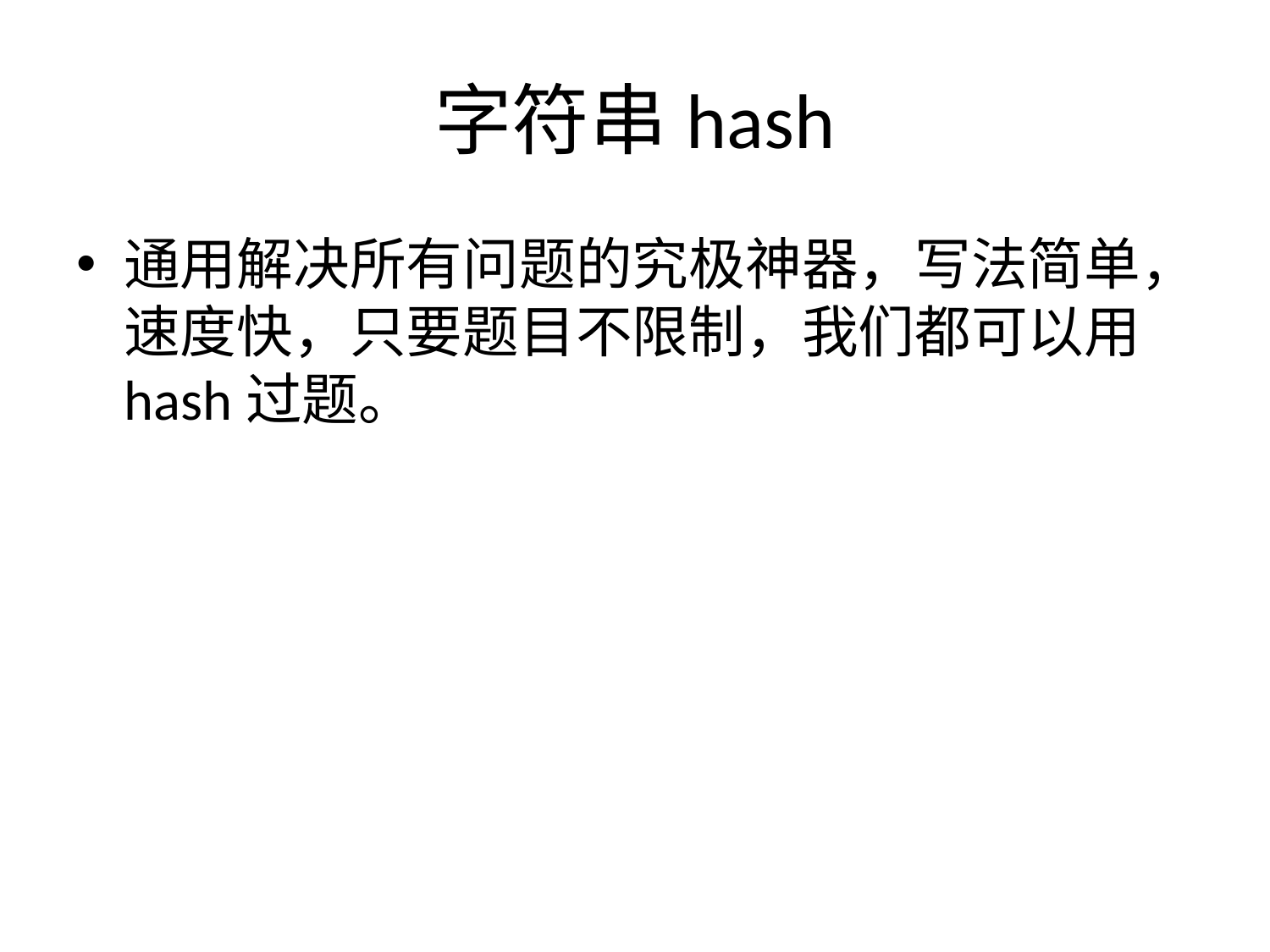

# 字符串hash
通用解决所有问题的究极神器，写法简单，速度快，只要题目不限制，我们都可以用hash过题。